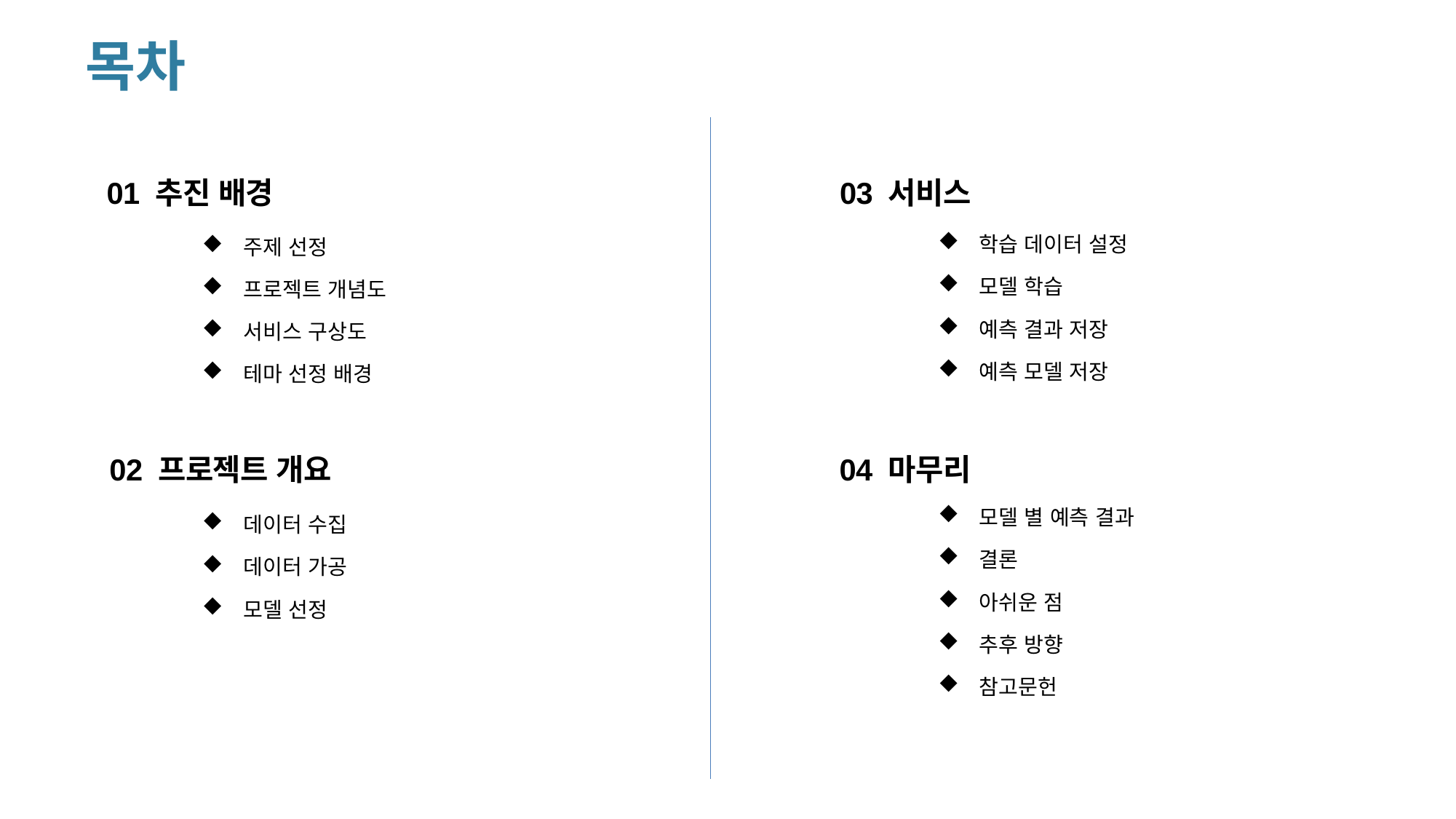

# 목차
01 추진 배경
03 서비스
학습 데이터 설정
모델 학습
예측 결과 저장
예측 모델 저장
주제 선정
프로젝트 개념도
서비스 구상도
테마 선정 배경
02 프로젝트 개요
04 마무리
모델 별 예측 결과
결론
아쉬운 점
추후 방향
참고문헌

데이터 수집
데이터 가공
모델 선정